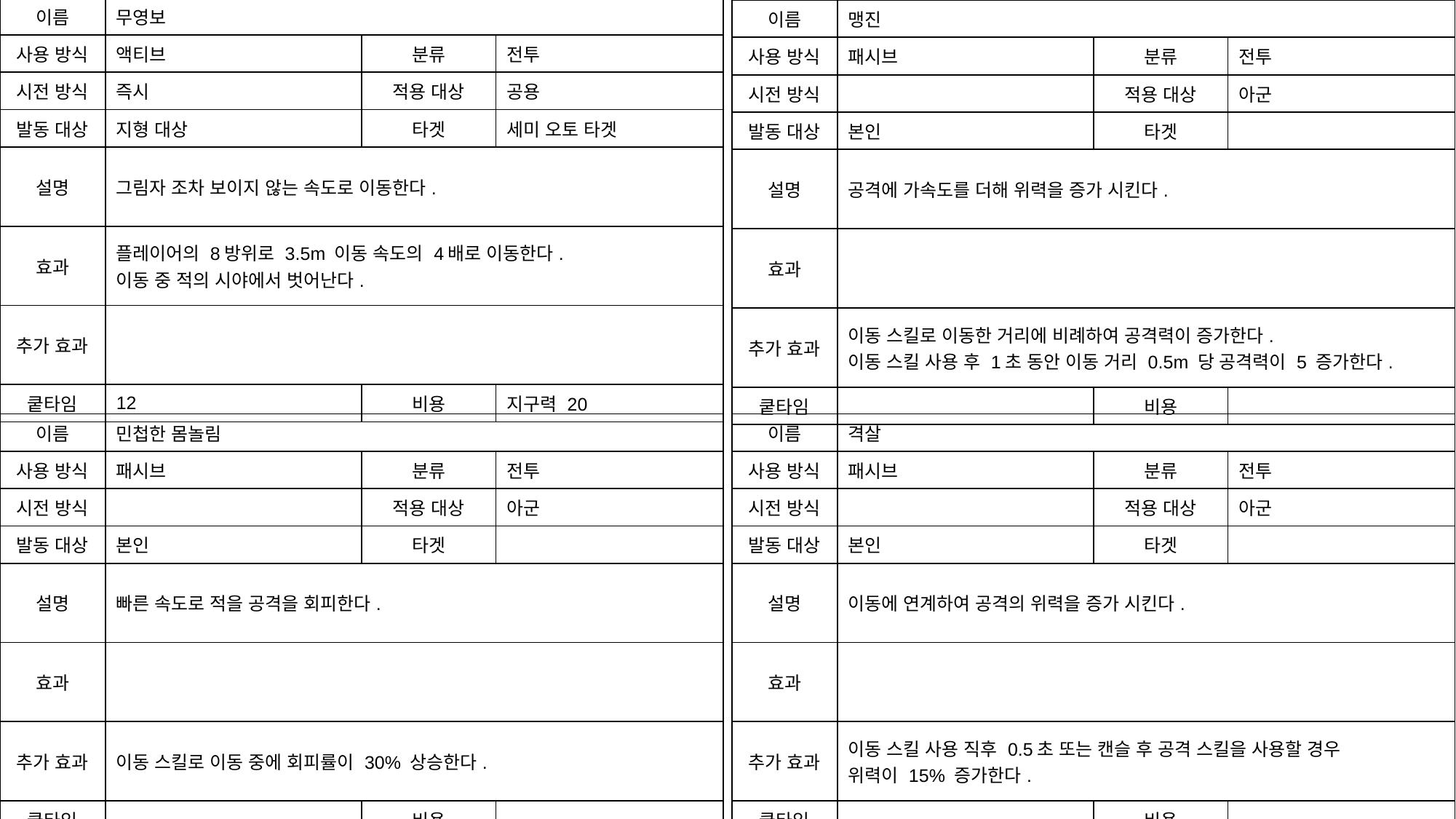

| 이름 | 무영보 |  |  |
| --- | --- | --- | --- |
| 사용 방식 | 액티브 | 분류 | 전투 |
| 시전 방식 | 즉시 | 적용 대상 | 공용 |
| 발동 대상 | 지형 대상 | 타겟 | 세미 오토 타겟 |
| 설명 | 그림자 조차 보이지 않는 속도로 이동한다. |  |  |
| 효과 | 플레이어의 8방위로 3.5m 이동 속도의 4배로 이동한다. 이동 중 적의 시야에서 벗어난다. |  |  |
| 추가 효과 |  |  |  |
| 쿹타임 | 12 | 비용 | 지구력 20 |
| 이름 | 맹진 |  |  |
| --- | --- | --- | --- |
| 사용 방식 | 패시브 | 분류 | 전투 |
| 시전 방식 |  | 적용 대상 | 아군 |
| 발동 대상 | 본인 | 타겟 |  |
| 설명 | 공격에 가속도를 더해 위력을 증가 시킨다. |  |  |
| 효과 |  |  |  |
| 추가 효과 | 이동 스킬로 이동한 거리에 비례하여 공격력이 증가한다. 이동 스킬 사용 후 1초 동안 이동 거리 0.5m 당 공격력이 5 증가한다. |  |  |
| 쿹타임 |  | 비용 |  |
| 이름 | 민첩한 몸놀림 |  |  |
| --- | --- | --- | --- |
| 사용 방식 | 패시브 | 분류 | 전투 |
| 시전 방식 |  | 적용 대상 | 아군 |
| 발동 대상 | 본인 | 타겟 |  |
| 설명 | 빠른 속도로 적을 공격을 회피한다. |  |  |
| 효과 |  |  |  |
| 추가 효과 | 이동 스킬로 이동 중에 회피률이 30% 상승한다. |  |  |
| 쿹타임 |  | 비용 |  |
| 이름 | 격살 |  |  |
| --- | --- | --- | --- |
| 사용 방식 | 패시브 | 분류 | 전투 |
| 시전 방식 |  | 적용 대상 | 아군 |
| 발동 대상 | 본인 | 타겟 |  |
| 설명 | 이동에 연계하여 공격의 위력을 증가 시킨다. |  |  |
| 효과 |  |  |  |
| 추가 효과 | 이동 스킬 사용 직후 0.5초 또는 캔슬 후 공격 스킬을 사용할 경우 위력이 15% 증가한다. |  |  |
| 쿹타임 |  | 비용 |  |